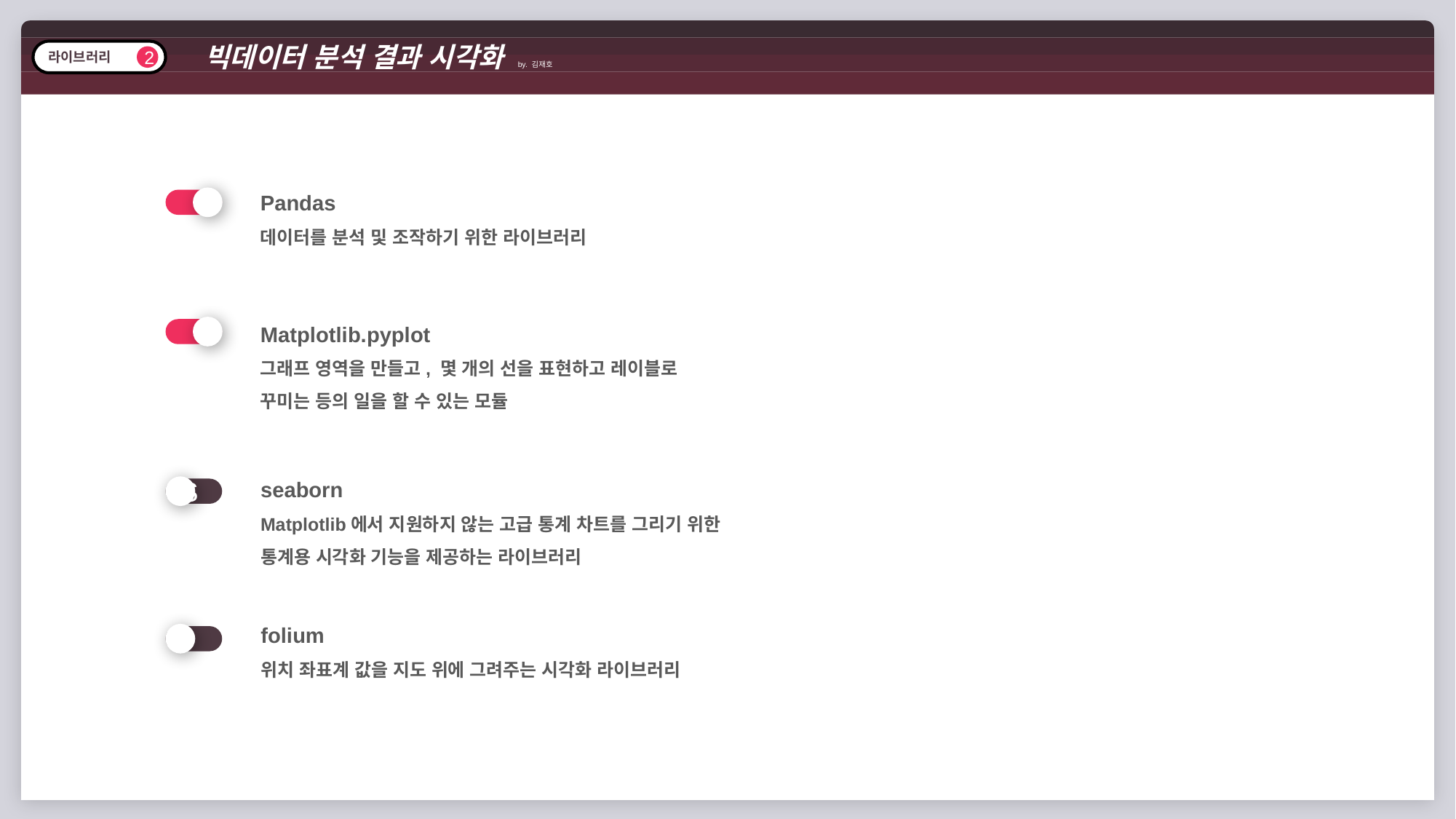

라이브러리
2
빅데이터 분석 결과 시각화 by. 김재호
Pandas
데이터를 분석 및 조작하기 위한 라이브러리

Matplotlib.pyplot
그래프 영역을 만들고, 몇 개의 선을 표현하고 레이블로 꾸미는 등의 일을 할 수 있는 모듈

seaborn
Matplotlib에서 지원하지 않는 고급 통계 차트를 그리기 위한 통계용 시각화 기능을 제공하는 라이브러리
S

folium
위치 좌표계 값을 지도 위에 그려주는 시각화 라이브러리